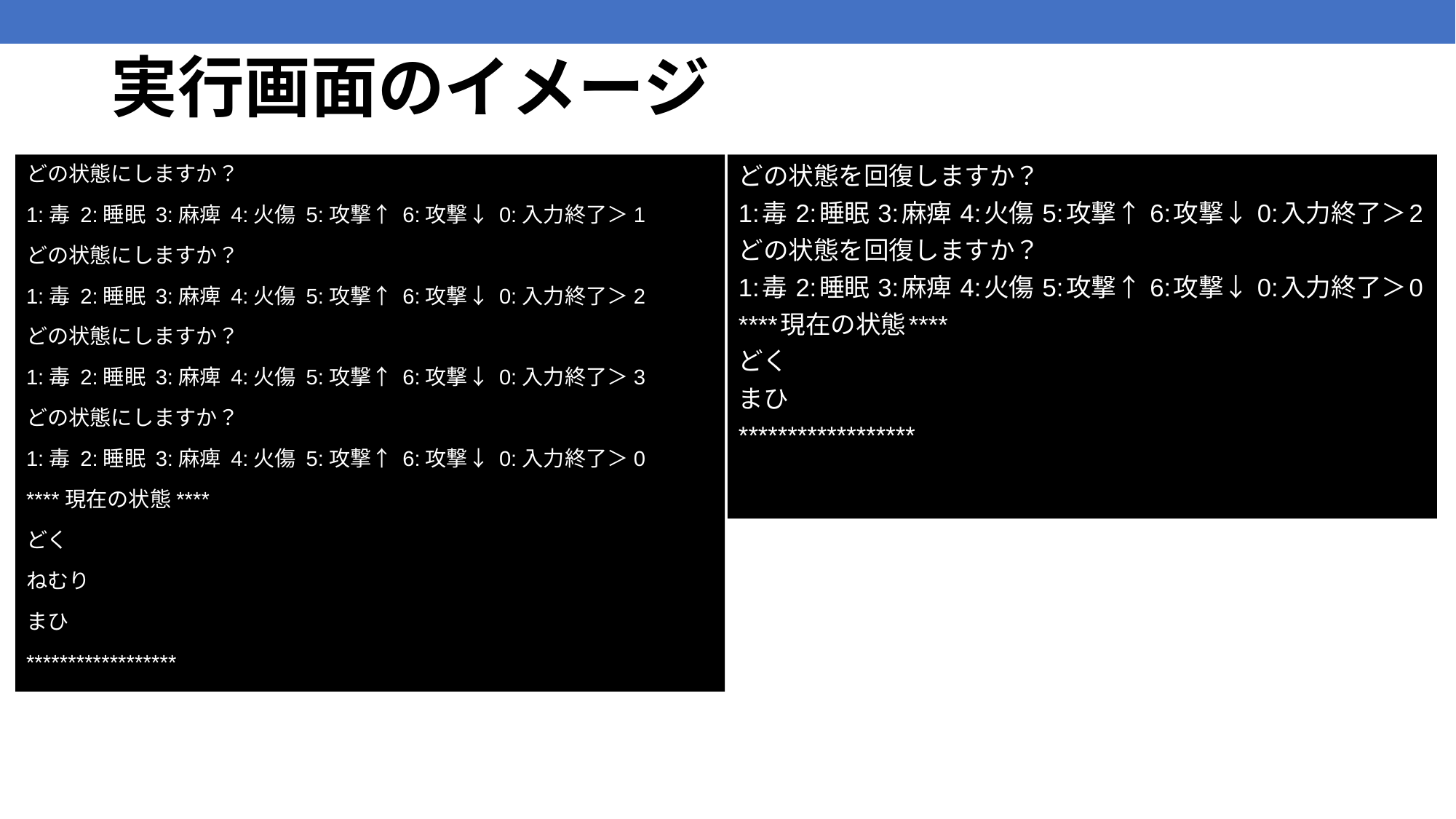

# 実行画面のイメージ
どの状態にしますか？
1:毒 2:睡眠 3:麻痺 4:火傷 5:攻撃↑ 6:攻撃↓ 0:入力終了＞1
どの状態にしますか？
1:毒 2:睡眠 3:麻痺 4:火傷 5:攻撃↑ 6:攻撃↓ 0:入力終了＞2
どの状態にしますか？
1:毒 2:睡眠 3:麻痺 4:火傷 5:攻撃↑ 6:攻撃↓ 0:入力終了＞3
どの状態にしますか？
1:毒 2:睡眠 3:麻痺 4:火傷 5:攻撃↑ 6:攻撃↓ 0:入力終了＞0
****現在の状態****
どく
ねむり
まひ
******************
どの状態を回復しますか？
1:毒 2:睡眠 3:麻痺 4:火傷 5:攻撃↑ 6:攻撃↓ 0:入力終了＞2
どの状態を回復しますか？
1:毒 2:睡眠 3:麻痺 4:火傷 5:攻撃↑ 6:攻撃↓ 0:入力終了＞0
****現在の状態****
どく
まひ
******************